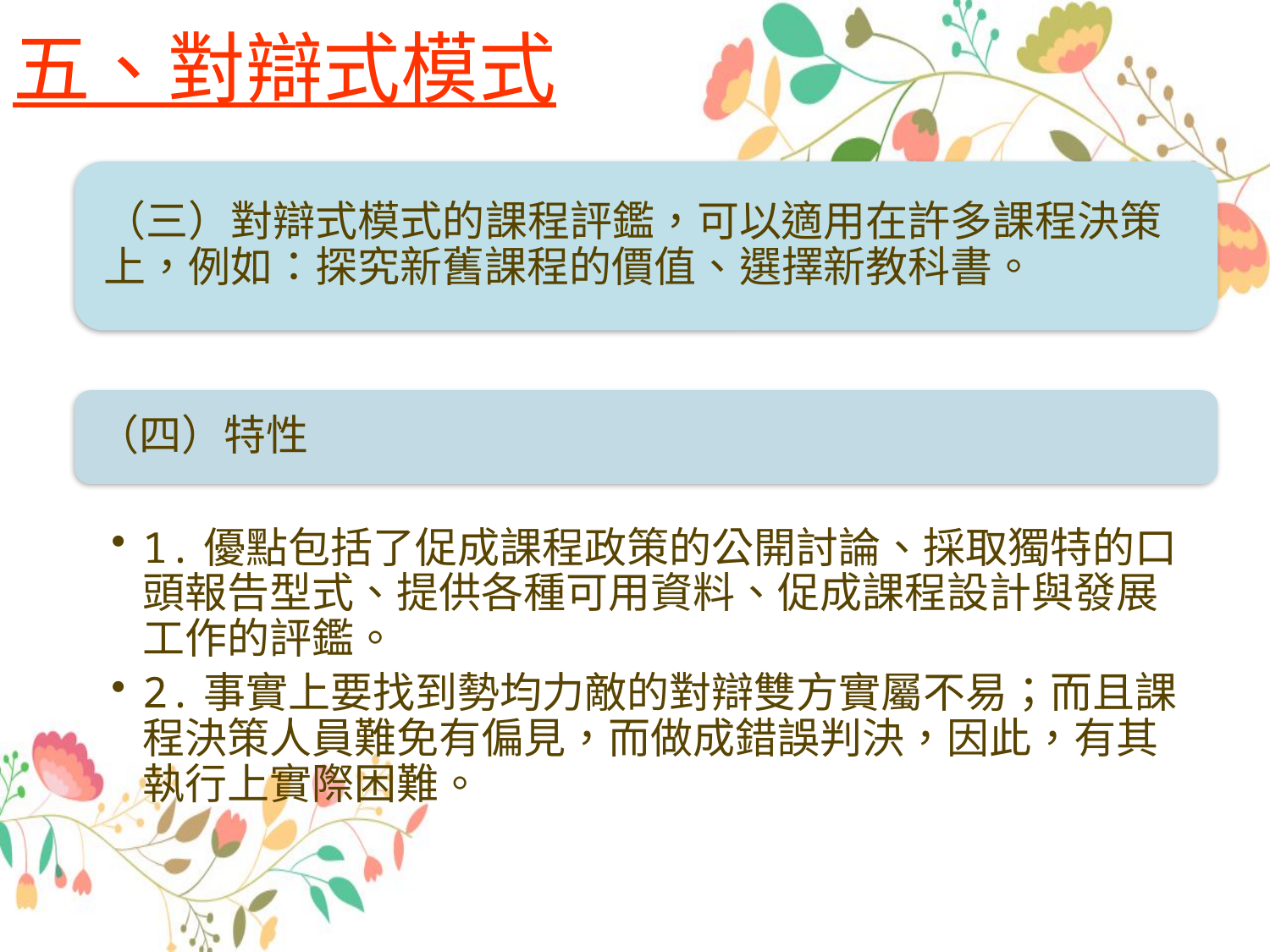

# 五、對辯式模式
（三）對辯式模式的課程評鑑，可以適用在許多課程決策上，例如：探究新舊課程的價值、選擇新教科書。
（四）特性
1.優點包括了促成課程政策的公開討論、採取獨特的口頭報告型式、提供各種可用資料、促成課程設計與發展工作的評鑑。
2.事實上要找到勢均力敵的對辯雙方實屬不易；而且課程決策人員難免有偏見，而做成錯誤判決，因此，有其執行上實際困難。